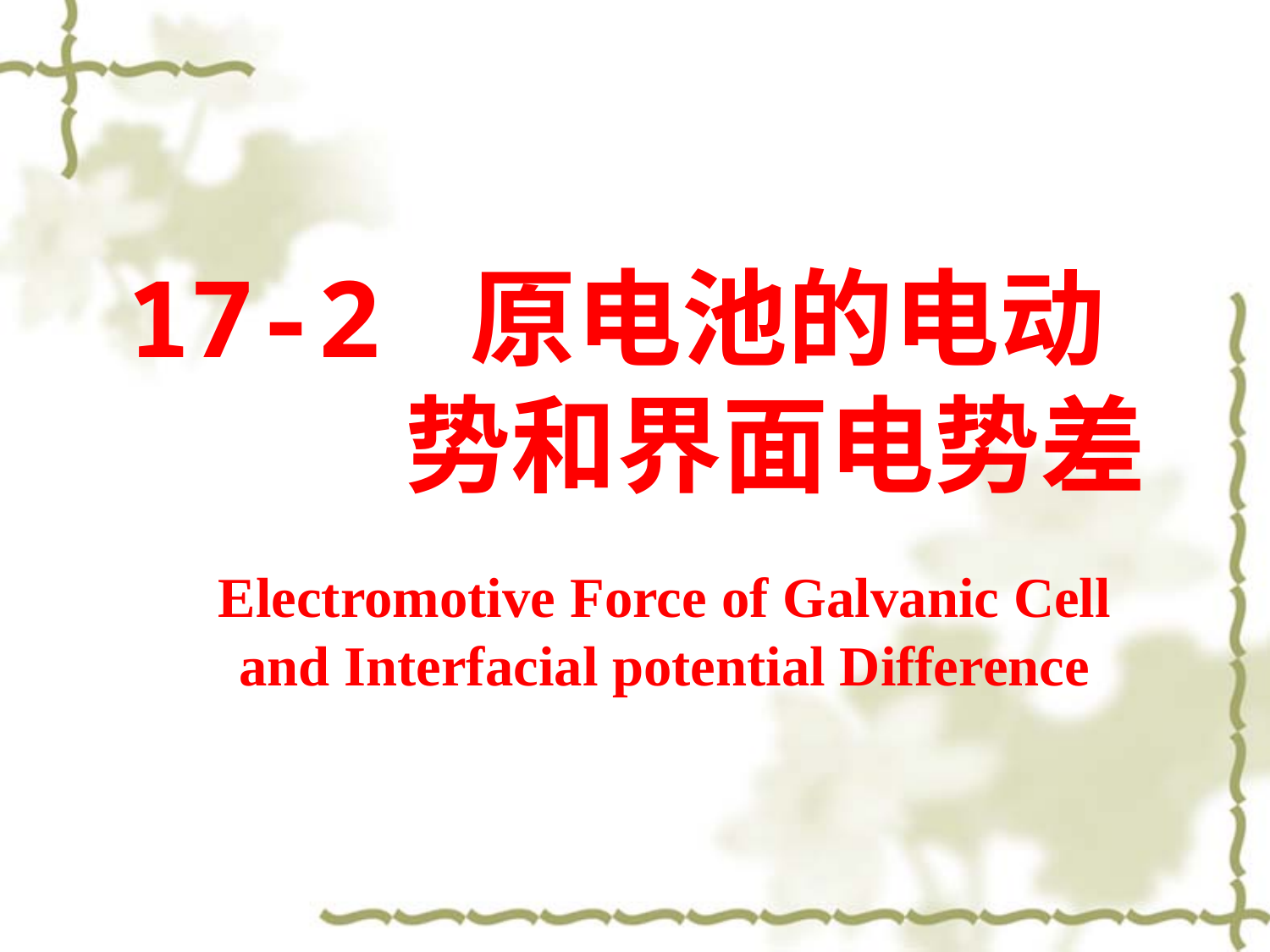

17-2 原电池的电动势和界面电势差
Electromotive Force of Galvanic Cell and Interfacial potential Difference